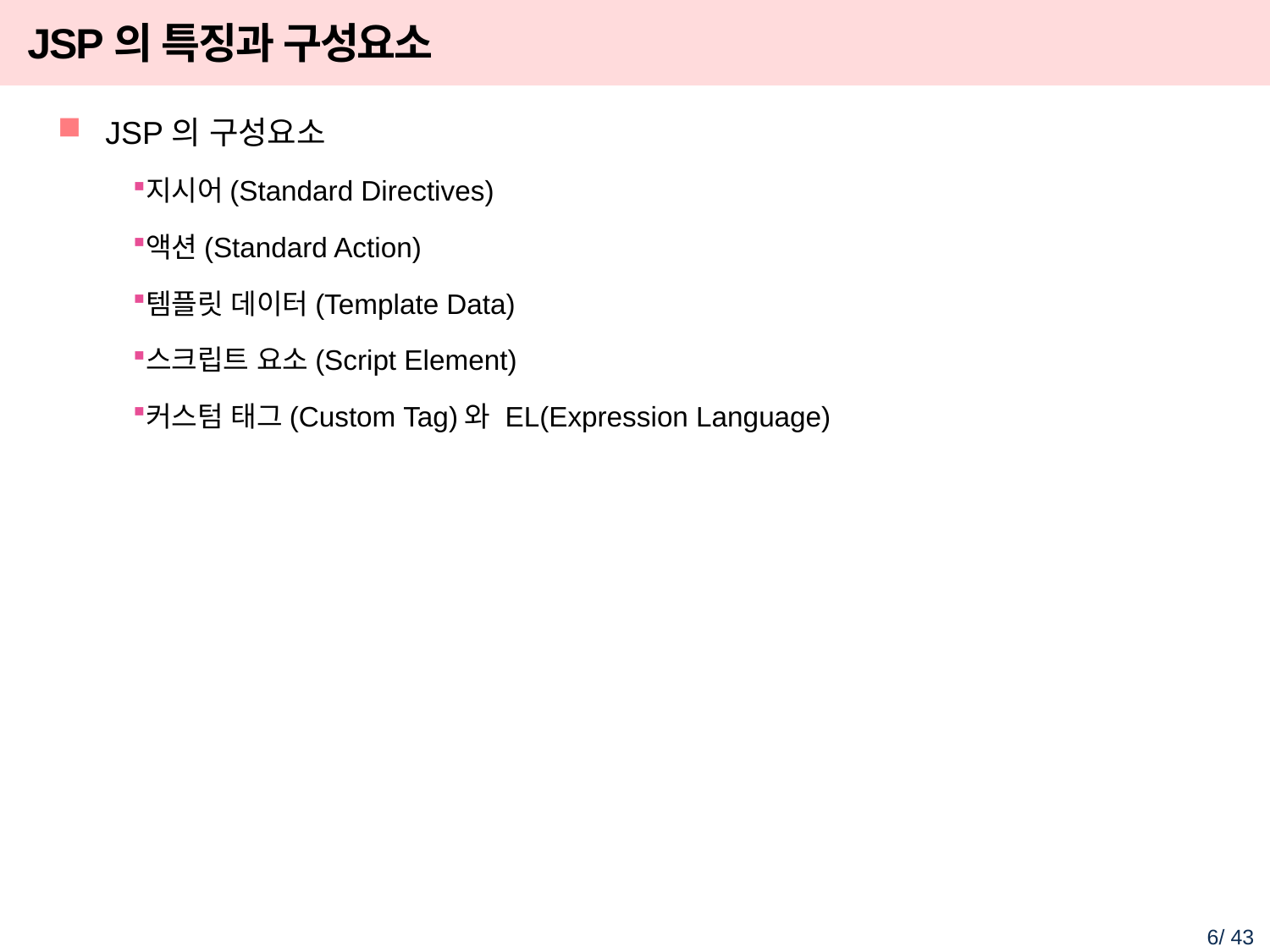

# JSP의 특징과 구성요소
JSP의 구성요소
지시어(Standard Directives)
액션(Standard Action)
템플릿 데이터(Template Data)
스크립트 요소(Script Element)
커스텀 태그(Custom Tag)와 EL(Expression Language)